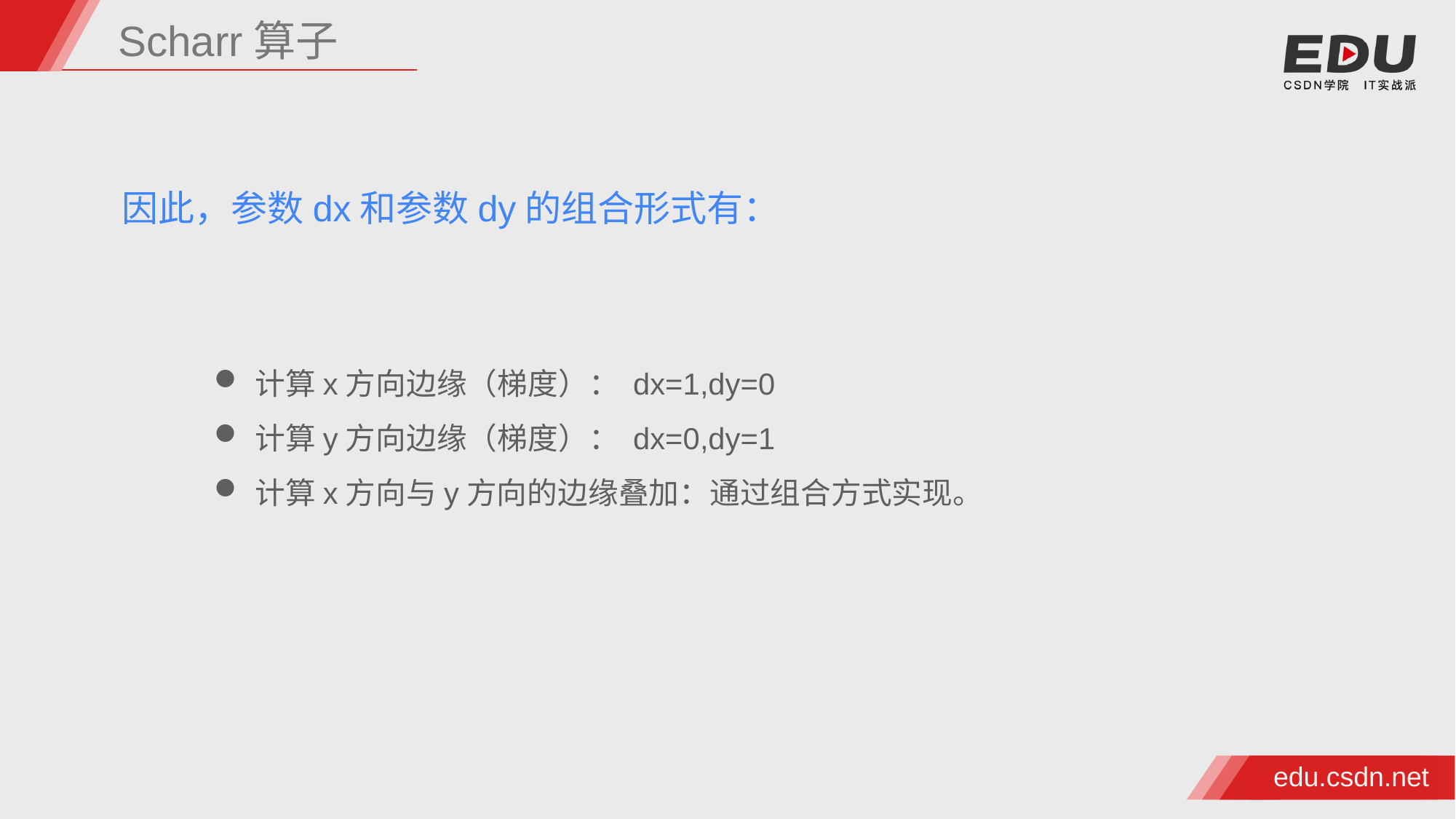

Scharr算子
因此，参数dx和参数dy的组合形式有：
计算x方向边缘（梯度）： dx=1,dy=0
计算y方向边缘（梯度）： dx=0,dy=1
计算x方向与y方向的边缘叠加：通过组合方式实现。